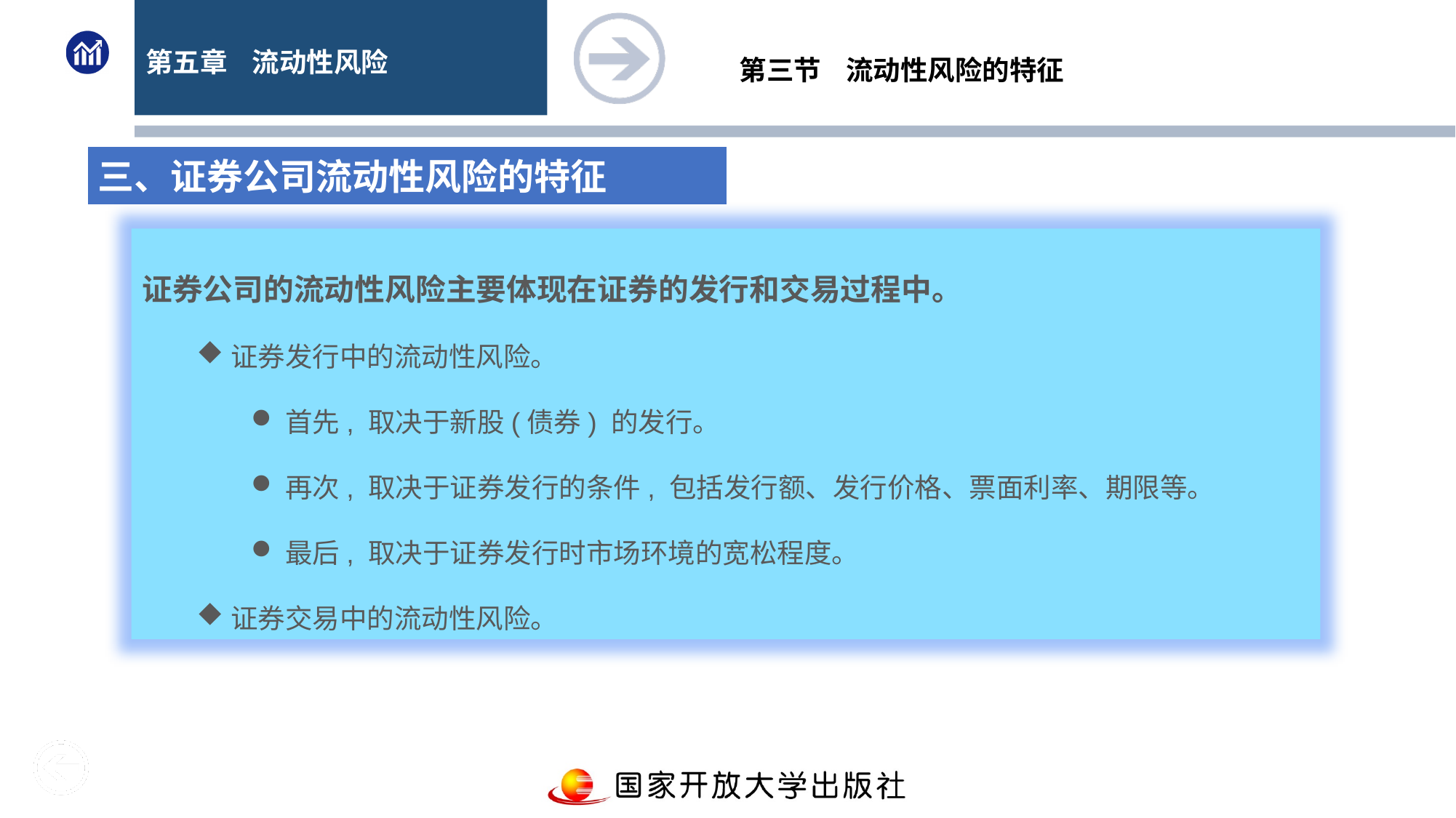

第三节    流动性风险的特征
第五章    流动性风险
三、证券公司流动性风险的特征
证券公司的流动性风险主要体现在证券的发行和交易过程中。
证券发行中的流动性风险。
首先, 取决于新股(债券) 的发行。
再次, 取决于证券发行的条件, 包括发行额、发行价格、票面利率、期限等。
最后, 取决于证券发行时市场环境的宽松程度。
证券交易中的流动性风险。